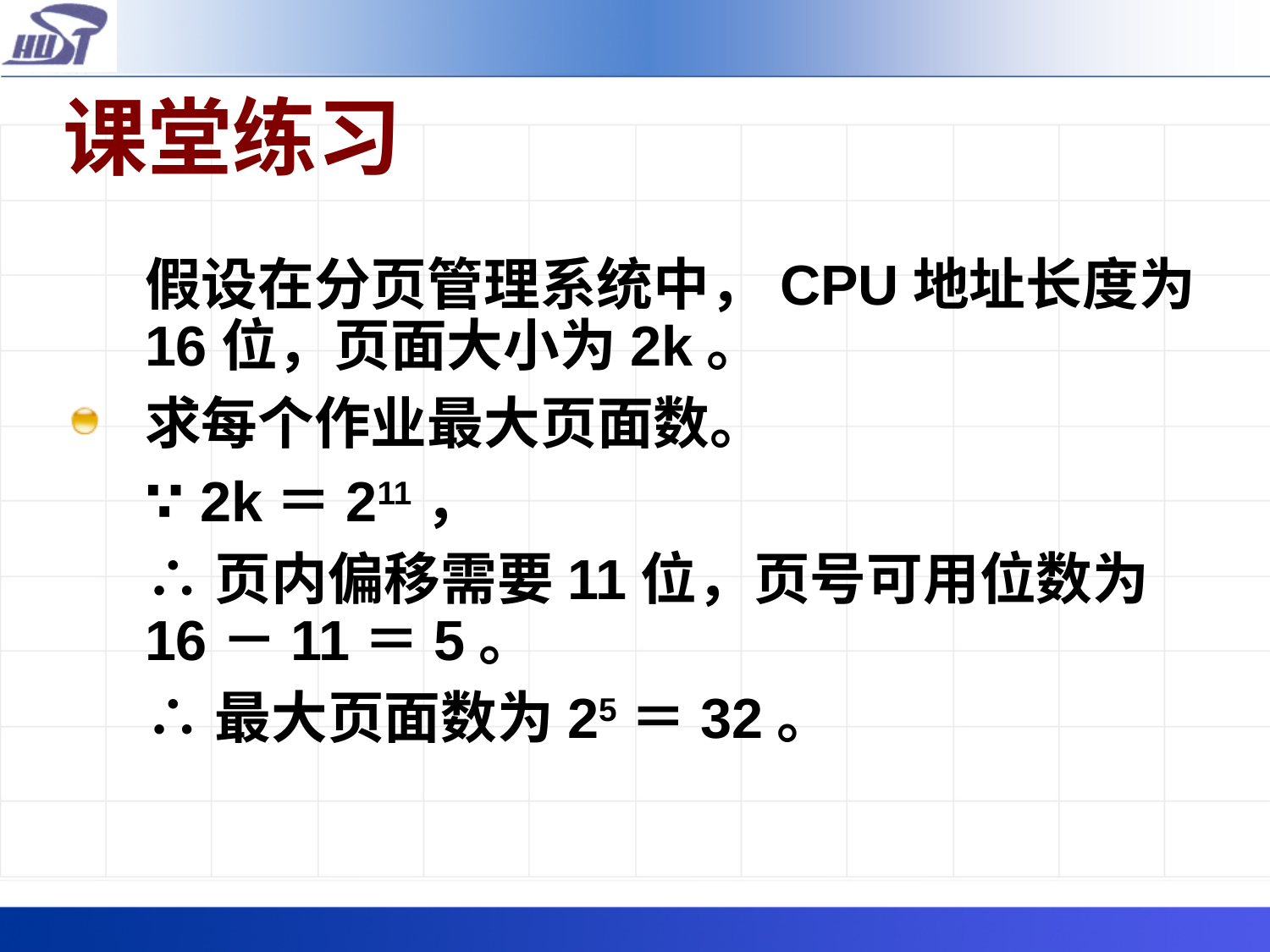

# 课堂练习
	假设在分页管理系统中，CPU地址长度为16位，页面大小为2k。
求每个作业最大页面数。
	∵ 2k＝211，
	∴页内偏移需要11位，页号可用位数为16－11＝5。
	∴最大页面数为25＝32。

126